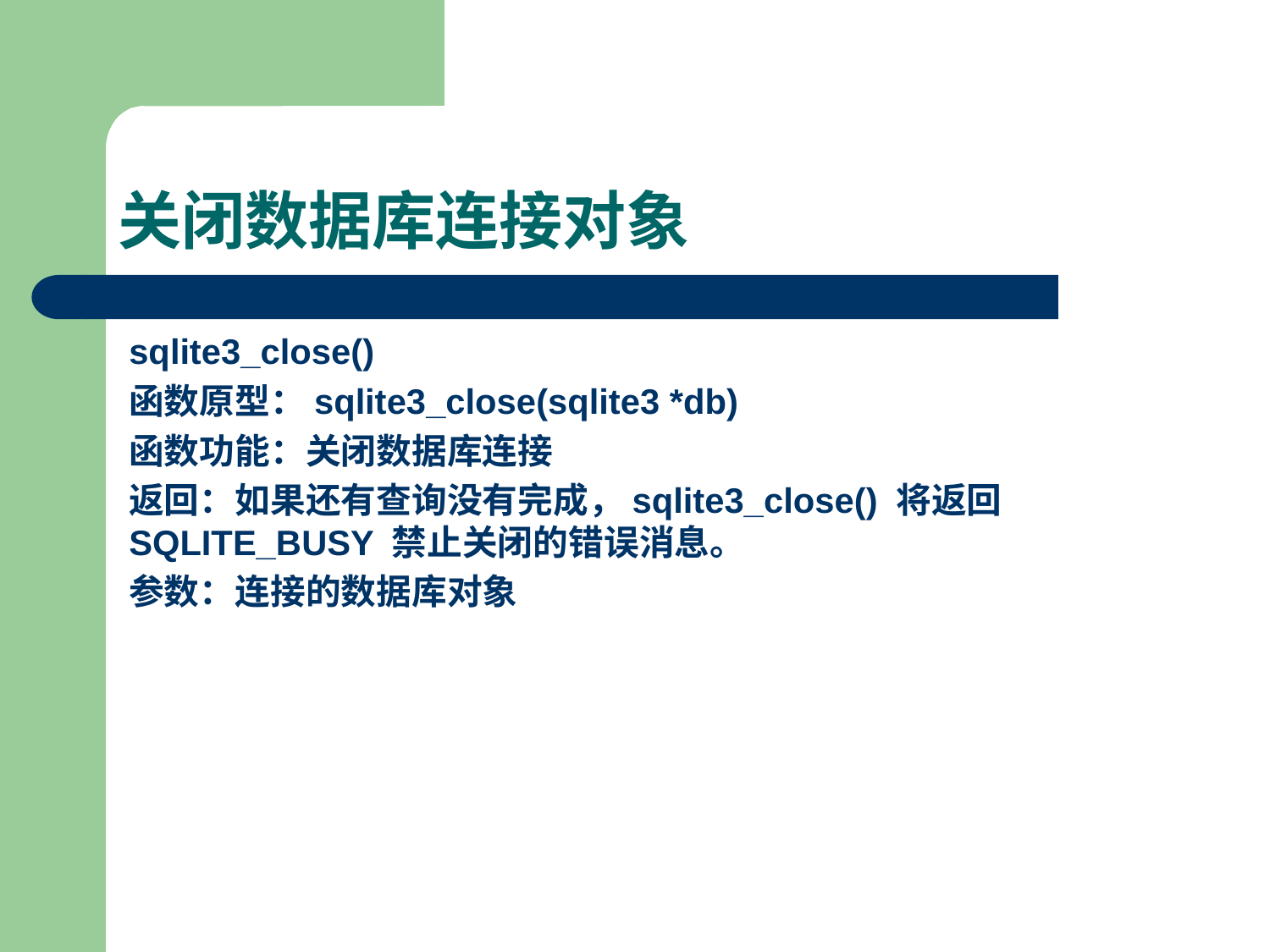

# 关闭数据库连接对象
sqlite3_close()
函数原型：sqlite3_close(sqlite3 *db)
函数功能：关闭数据库连接
返回：如果还有查询没有完成，sqlite3_close() 将返回 SQLITE_BUSY 禁止关闭的错误消息。
参数：连接的数据库对象